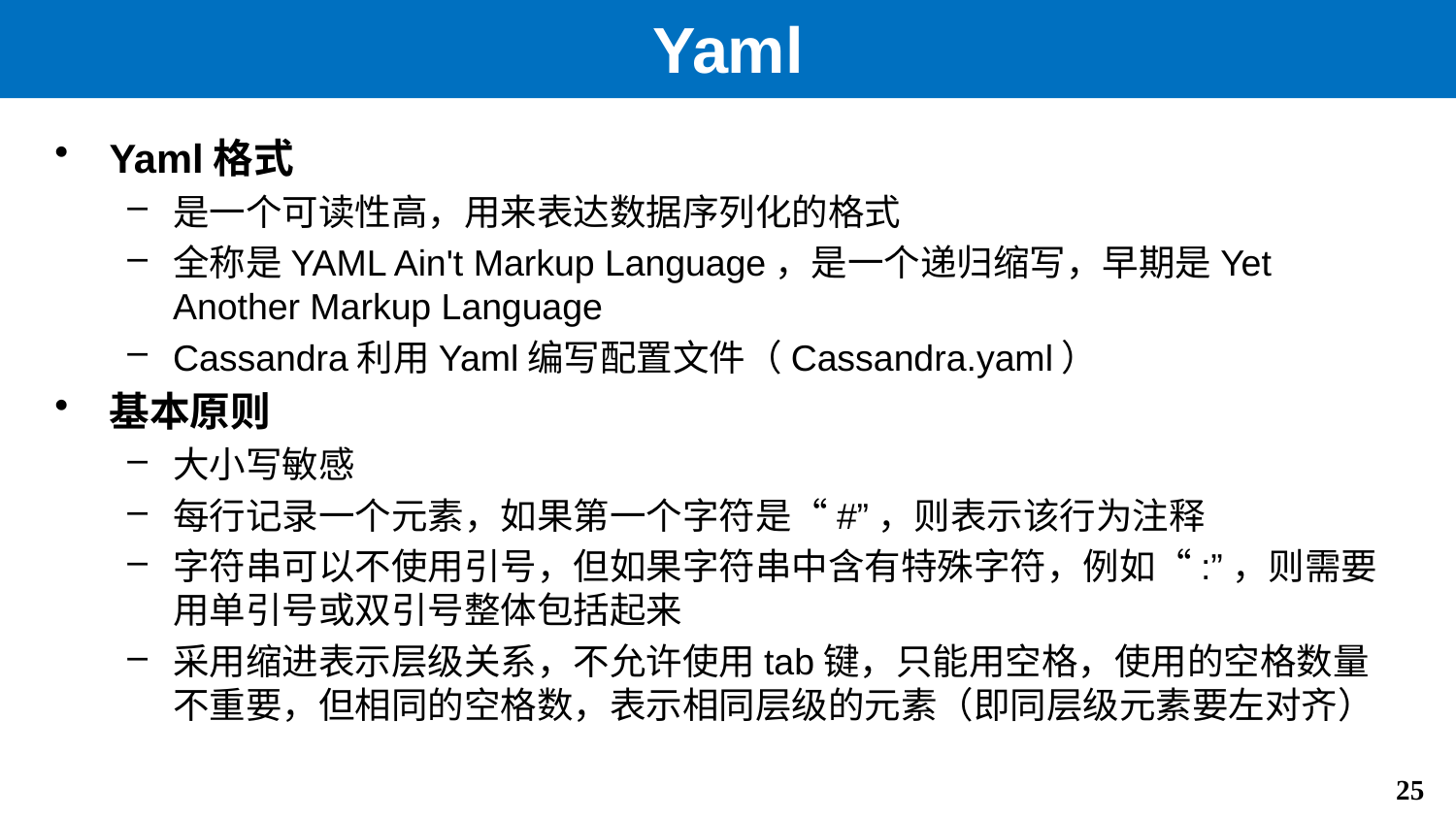

# Yaml
Yaml格式
是一个可读性高，用来表达数据序列化的格式
全称是YAML Ain't Markup Language，是一个递归缩写，早期是Yet Another Markup Language
Cassandra利用Yaml编写配置文件（Cassandra.yaml）
基本原则
大小写敏感
每行记录一个元素，如果第一个字符是“#”，则表示该行为注释
字符串可以不使用引号，但如果字符串中含有特殊字符，例如“:”，则需要用单引号或双引号整体包括起来
采用缩进表示层级关系，不允许使用tab键，只能用空格，使用的空格数量不重要，但相同的空格数，表示相同层级的元素（即同层级元素要左对齐）